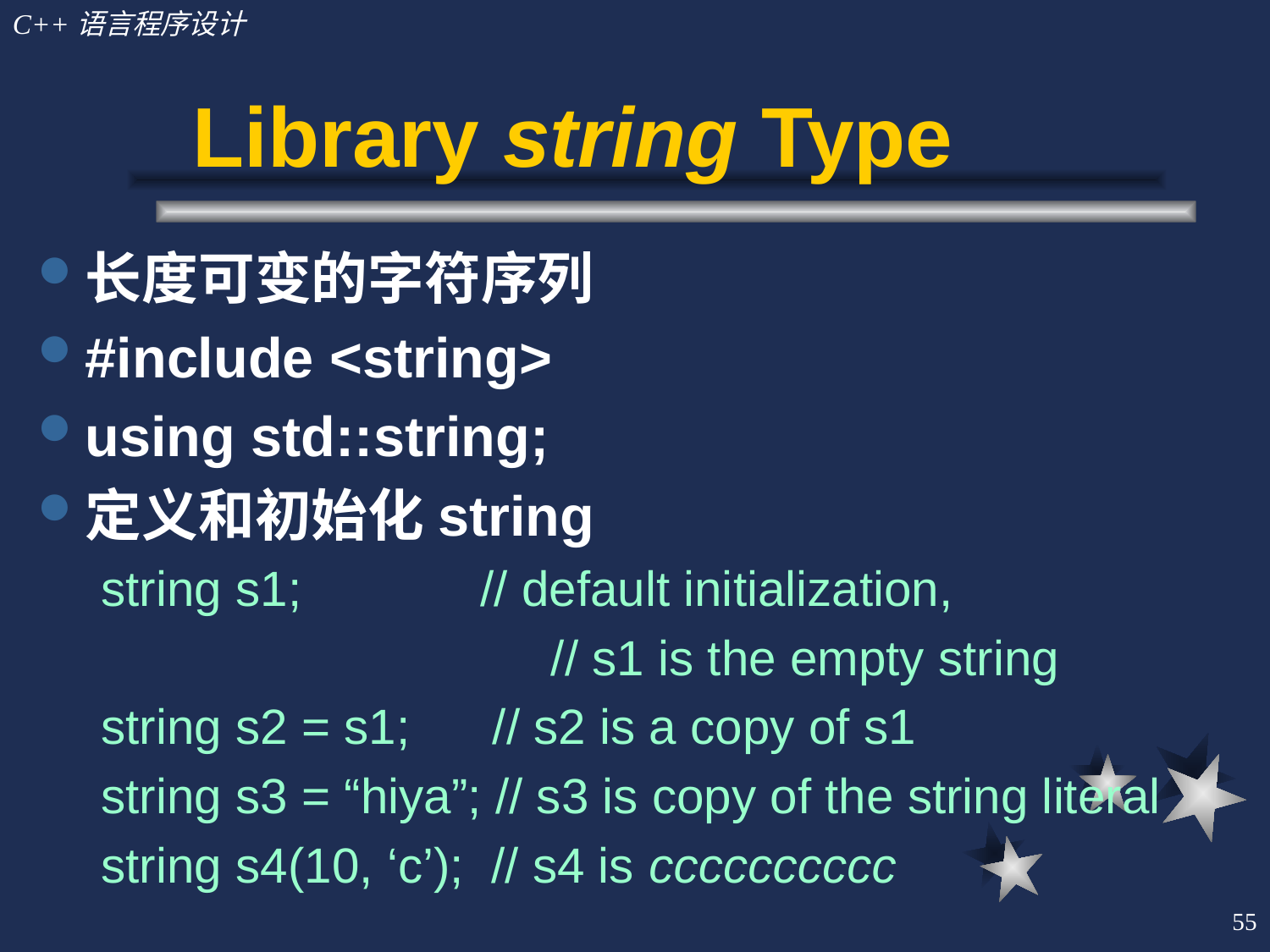

# Library string Type
长度可变的字符序列
#include <string>
using std::string;
定义和初始化string
string s1;             // default initialization,
			     // s1 is the empty string
string s2 = s1;      // s2 is a copy of s1
string s3 = “hiya”; // s3 is copy of the string literal
string s4(10, ‘c’);  // s4 is cccccccccc
55